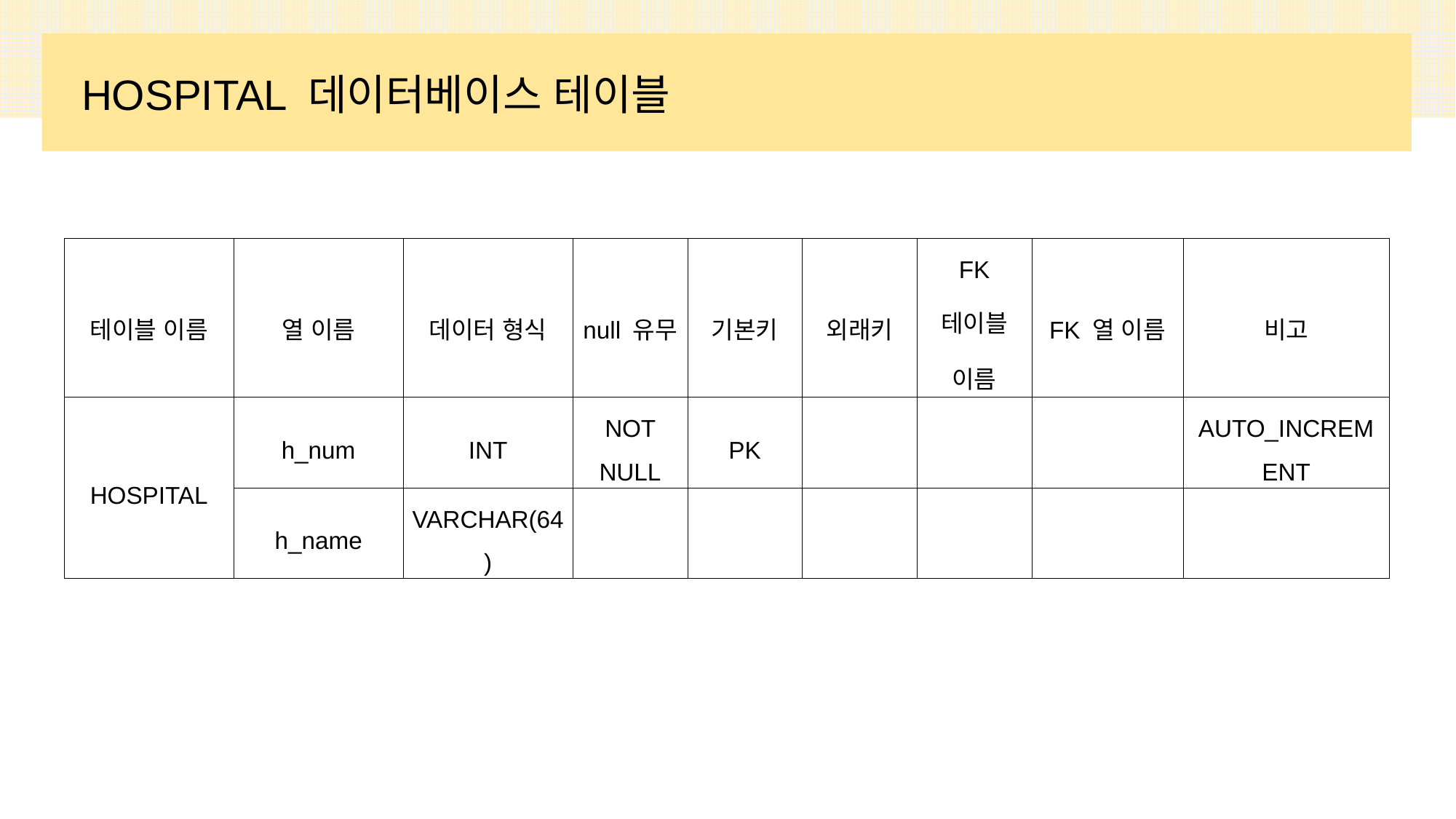

HOSPITAL 데이터베이스 테이블
| 테이블 이름 | 열 이름 | 데이터 형식 | null 유무 | 기본키 | 외래키 | FK 테이블 이름 | FK 열 이름 | 비고 |
| --- | --- | --- | --- | --- | --- | --- | --- | --- |
| HOSPITAL | h\_num | INT | NOT NULL | PK |  |  |  | AUTO\_INCREMENT |
|  | h\_name | VARCHAR(64) |  |  |  |  |  |  |